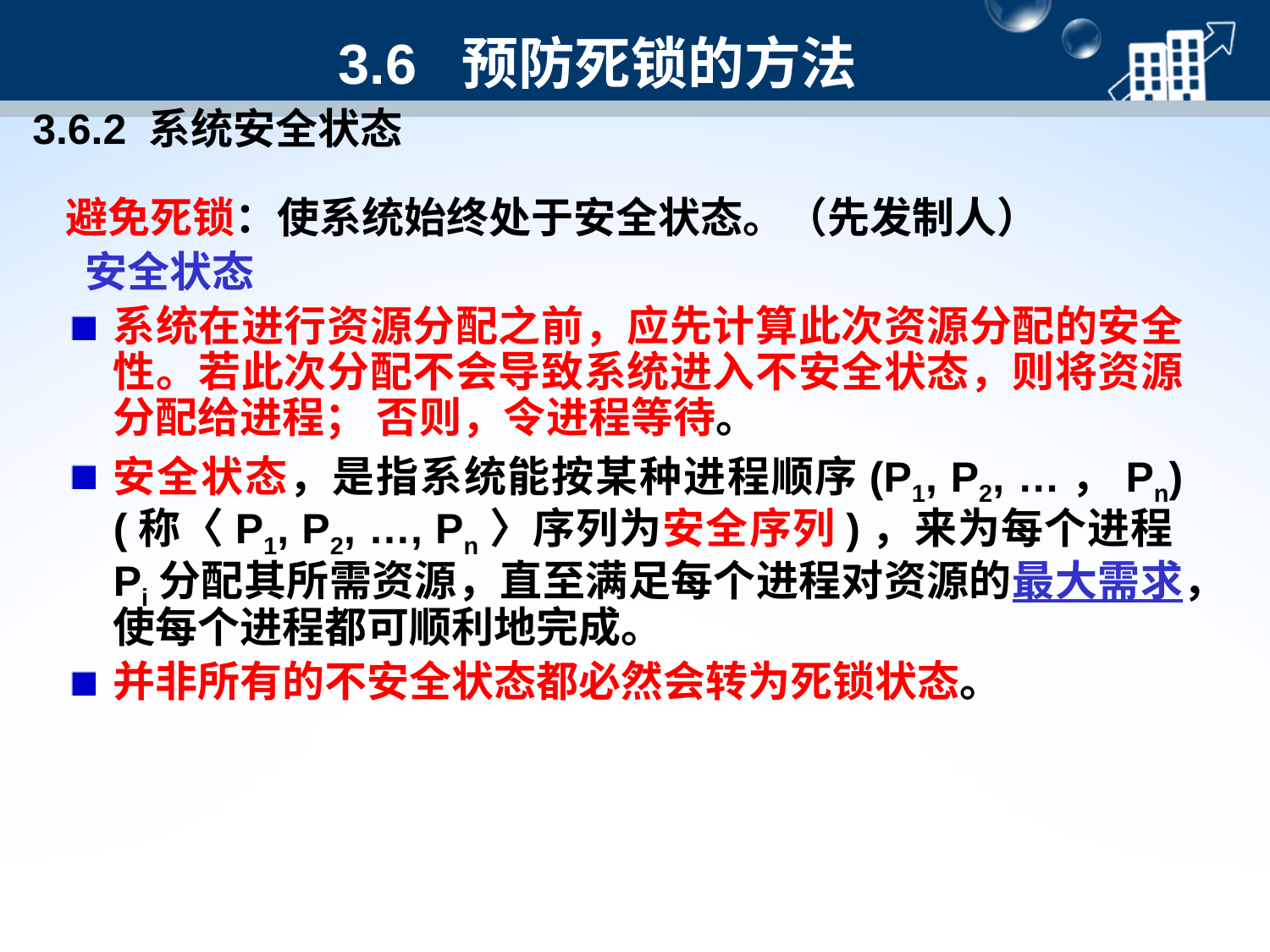

3.6  预防死锁的方法
3.6.2 系统安全状态
避免死锁：使系统始终处于安全状态。（先发制人）
 安全状态
系统在进行资源分配之前，应先计算此次资源分配的安全性。若此次分配不会导致系统进入不安全状态，则将资源分配给进程； 否则，令进程等待。
安全状态，是指系统能按某种进程顺序(P1, P2, …，Pn)(称〈P1, P2, …, Pn〉序列为安全序列)，来为每个进程Pi分配其所需资源，直至满足每个进程对资源的最大需求，使每个进程都可顺利地完成。
并非所有的不安全状态都必然会转为死锁状态。